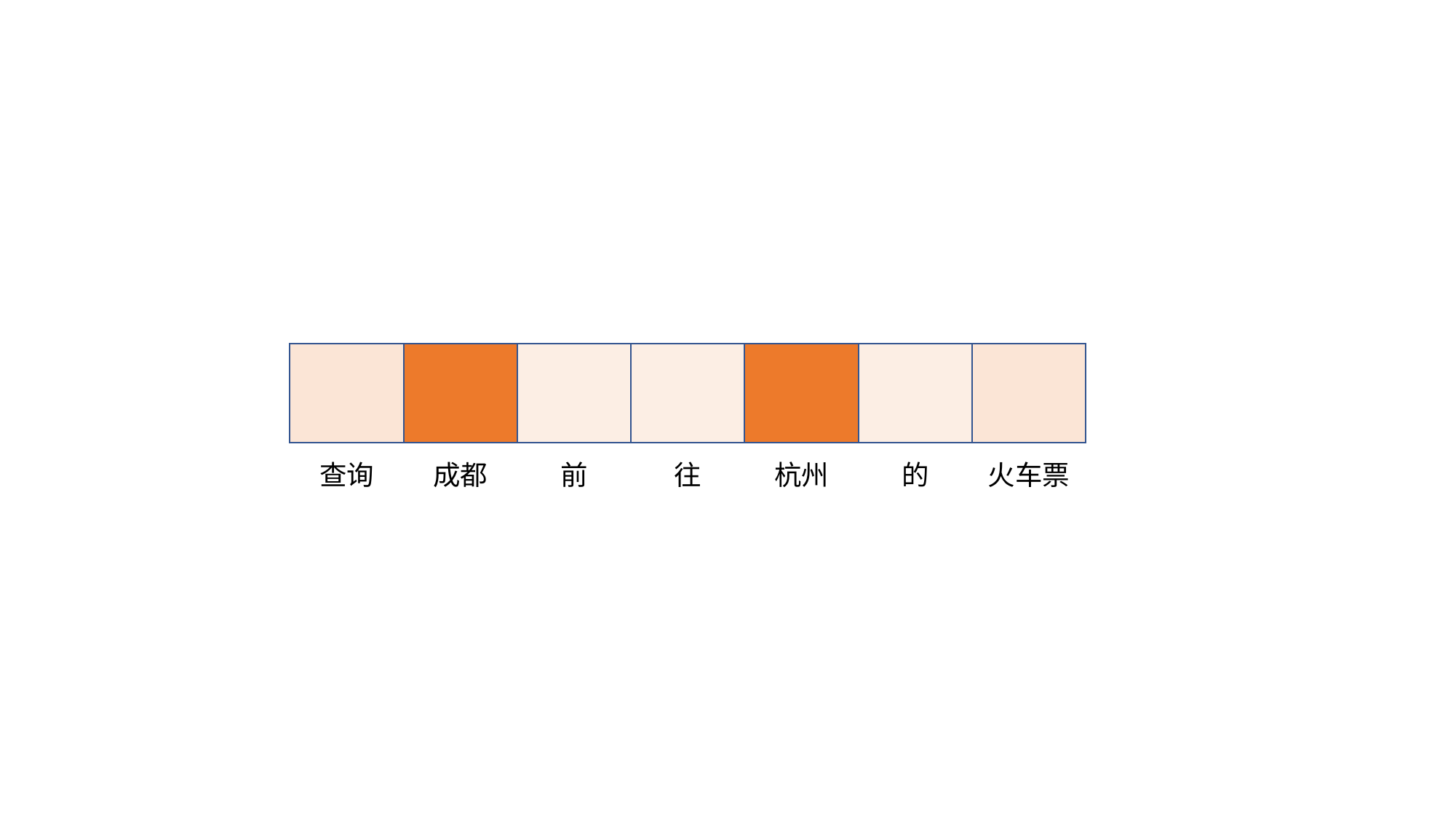

查询
成都
前
往
杭州
的
火车票